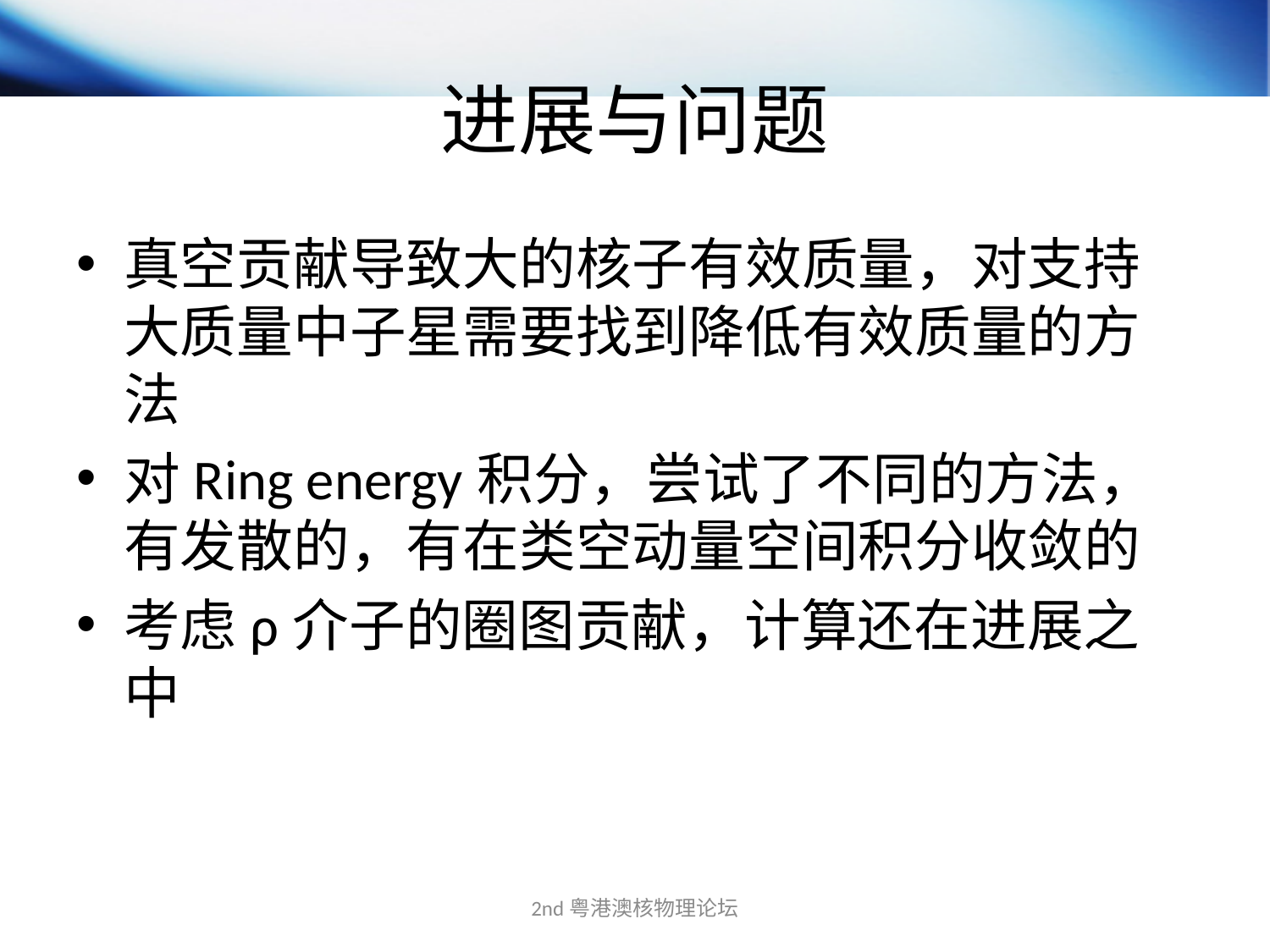

# 进展与问题
真空贡献导致大的核子有效质量，对支持大质量中子星需要找到降低有效质量的方法
对Ring energy积分，尝试了不同的方法，有发散的，有在类空动量空间积分收敛的
考虑ρ介子的圈图贡献，计算还在进展之中
2nd粤港澳核物理论坛